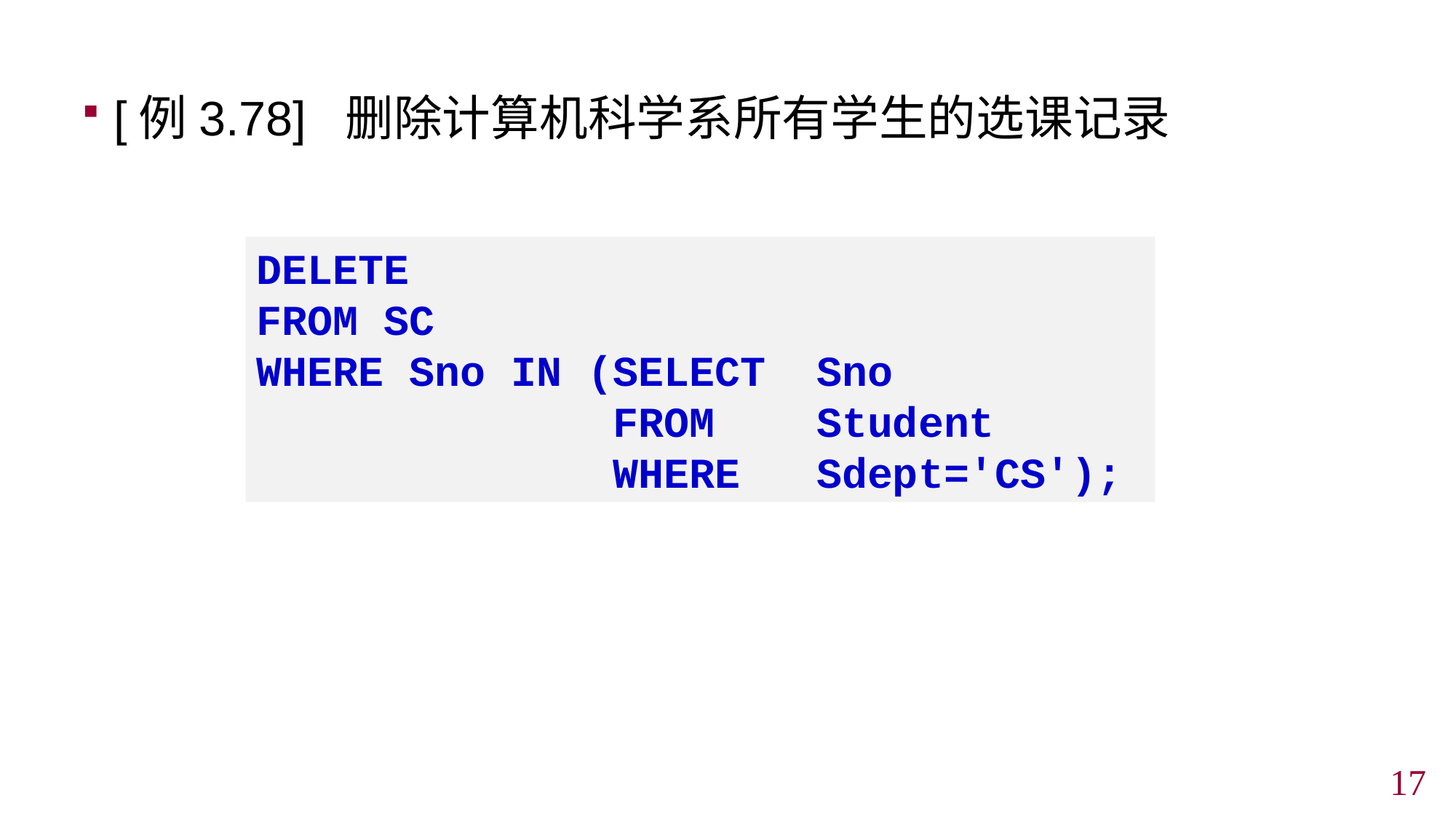

[例3.78]  删除计算机科学系所有学生的选课记录

DELETE
FROM SC
WHERE Sno IN (SELECT  Sno
              FROM    Student
              WHERE   Sdept='CS');
17